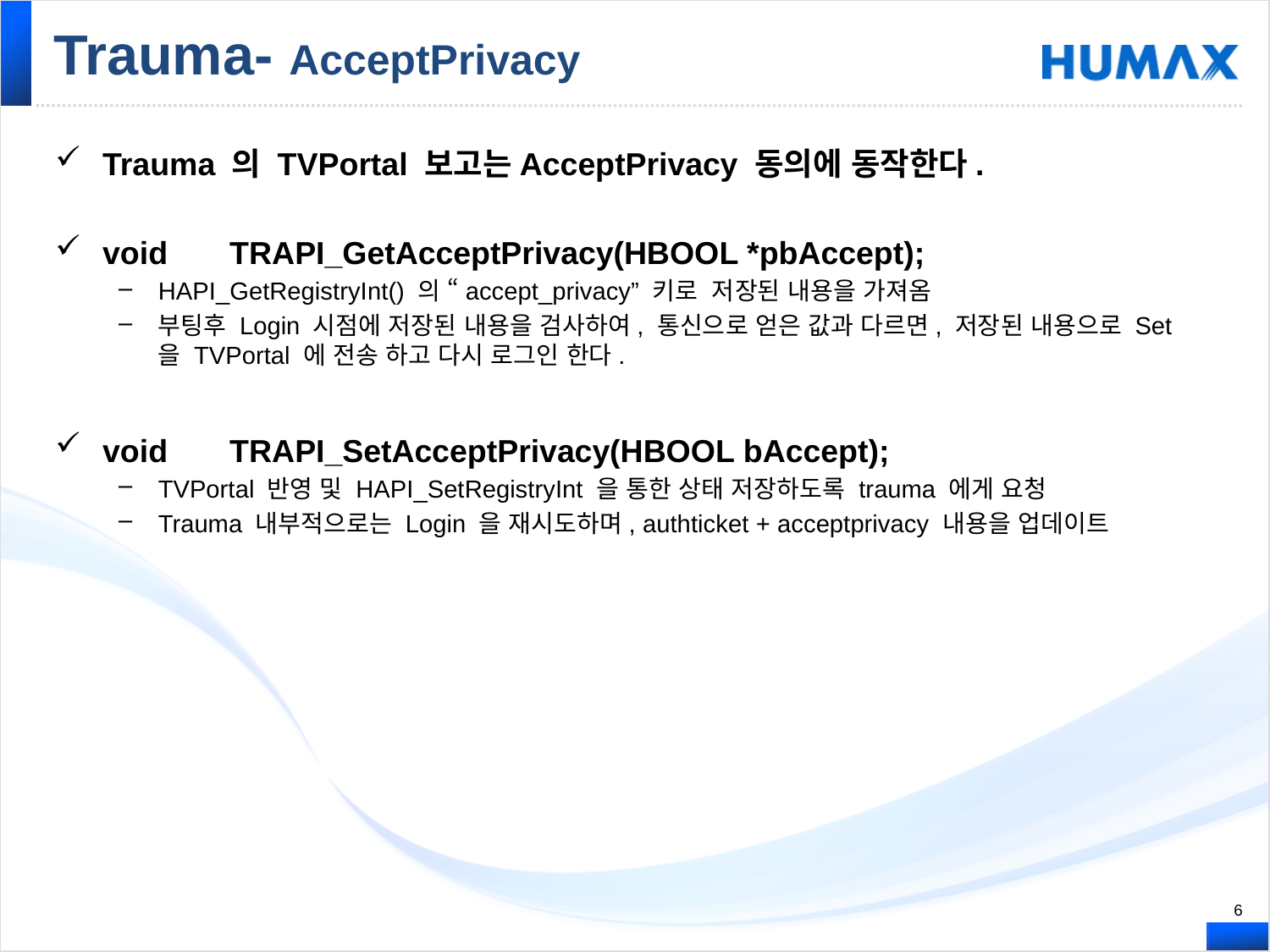

# Trauma- AcceptPrivacy
Trauma 의 TVPortal 보고는AcceptPrivacy 동의에 동작한다.

void 	TRAPI_GetAcceptPrivacy(HBOOL *pbAccept);
HAPI_GetRegistryInt() 의 “accept_privacy” 키로  저장된 내용을 가져옴
부팅후 Login 시점에 저장된 내용을 검사하여, 통신으로 얻은 값과 다르면, 저장된 내용으로 Set 을 TVPortal 에 전송 하고 다시 로그인 한다.

void 	TRAPI_SetAcceptPrivacy(HBOOL bAccept);
TVPortal 반영 및 HAPI_SetRegistryInt 을 통한 상태 저장하도록 trauma 에게 요청
Trauma 내부적으로는 Login 을 재시도하며, authticket + acceptprivacy 내용을 업데이트

6